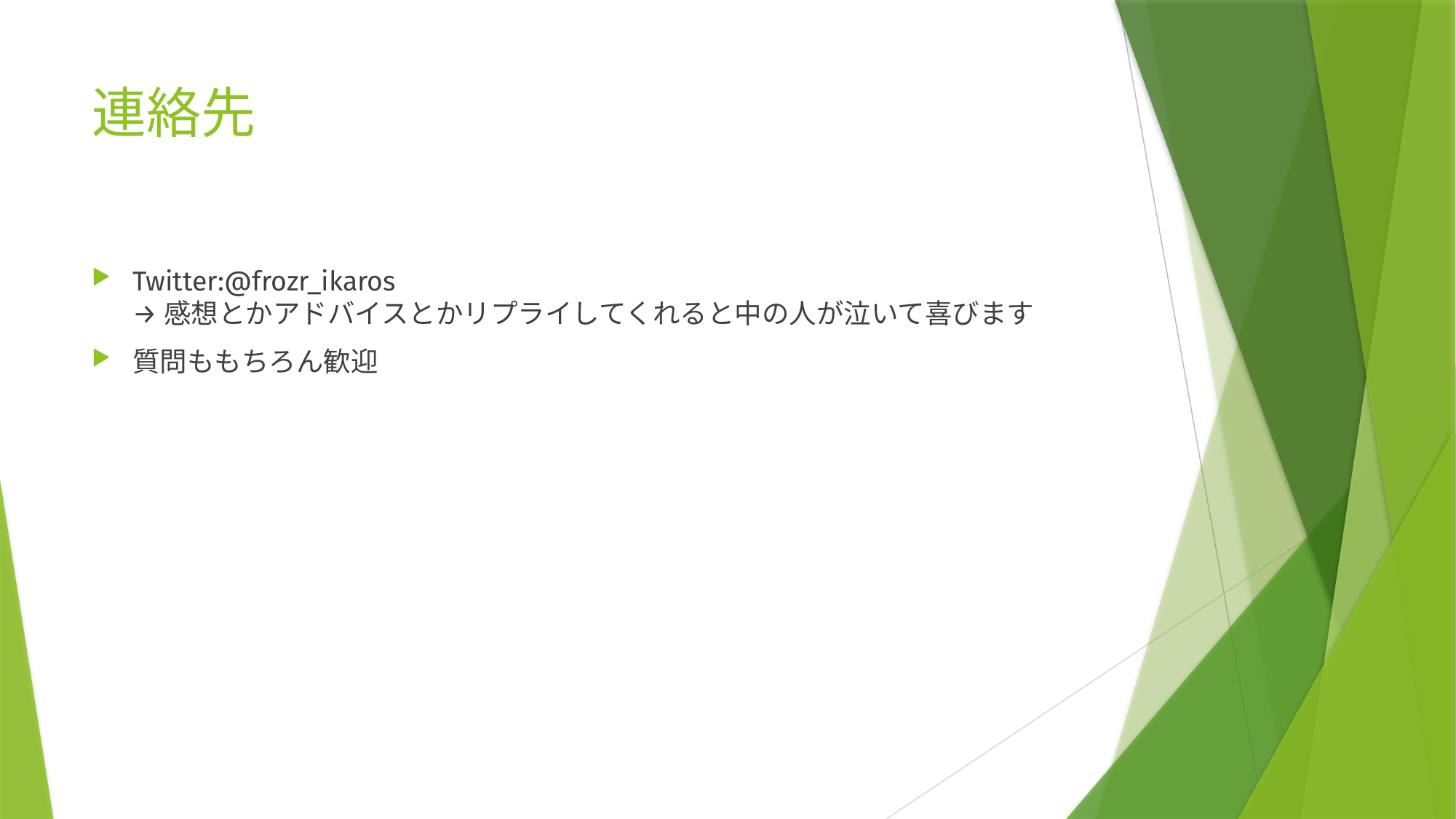

# 連絡先
Twitter:@frozr_ikaros
→感想とかアドバイスとかリプライしてくれると中の人が泣いて喜びます
質問ももちろん歓迎